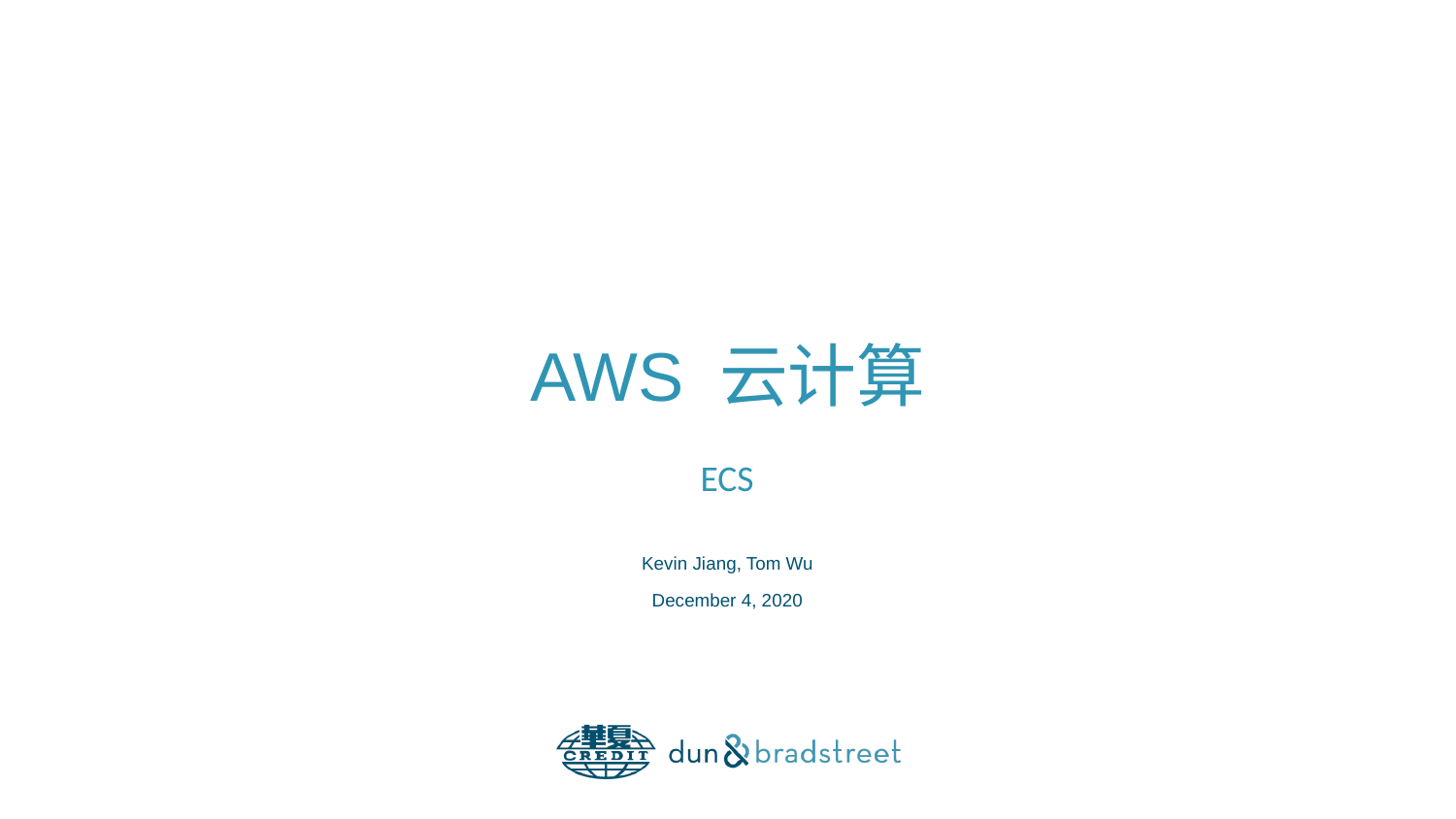

AWS 云计算
ECS
Kevin Jiang, Tom Wu
December 4, 2020